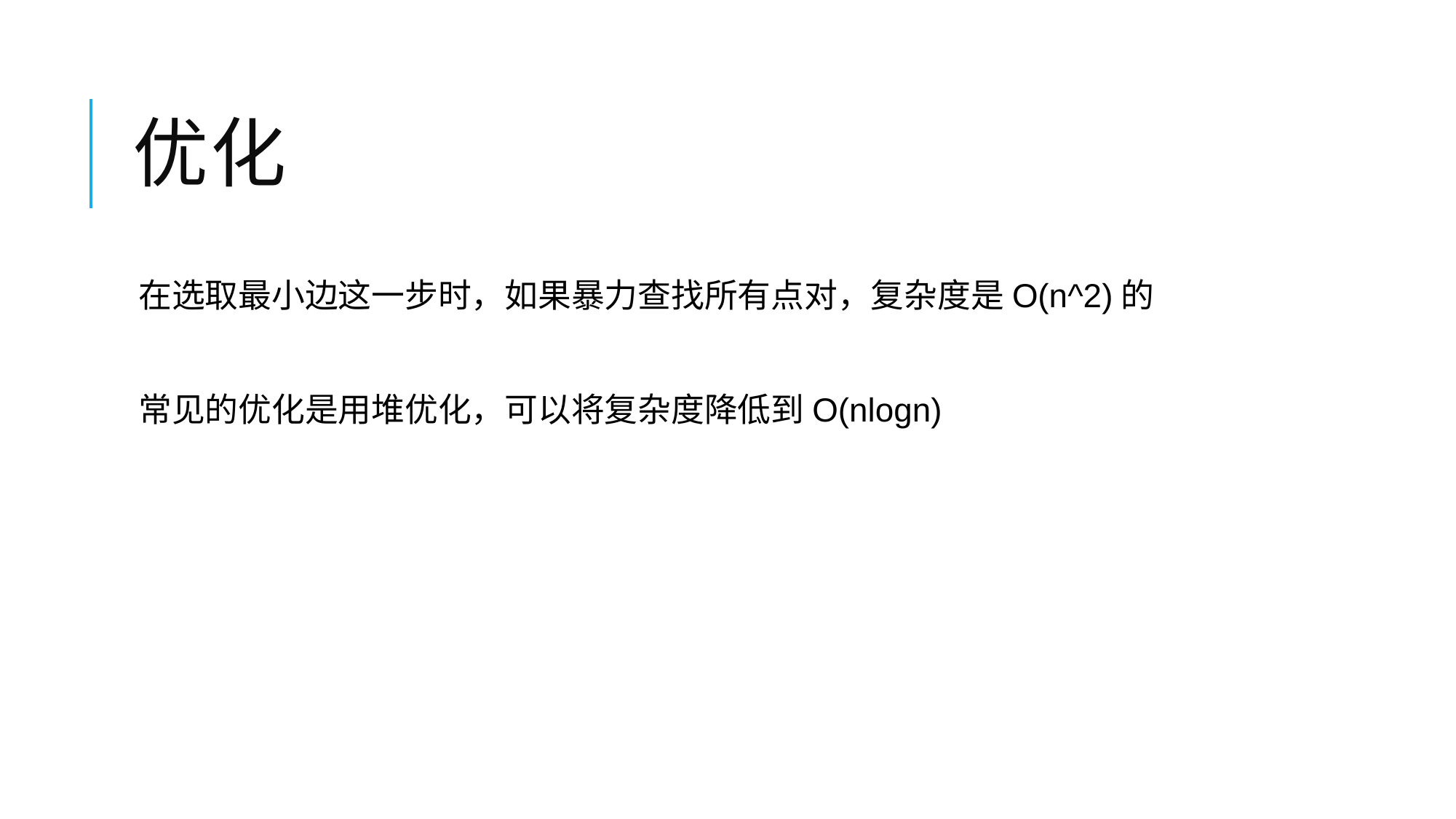

# 优化
在选取最小边这一步时，如果暴力查找所有点对，复杂度是O(n^2)的

常见的优化是用堆优化，可以将复杂度降低到O(nlogn)